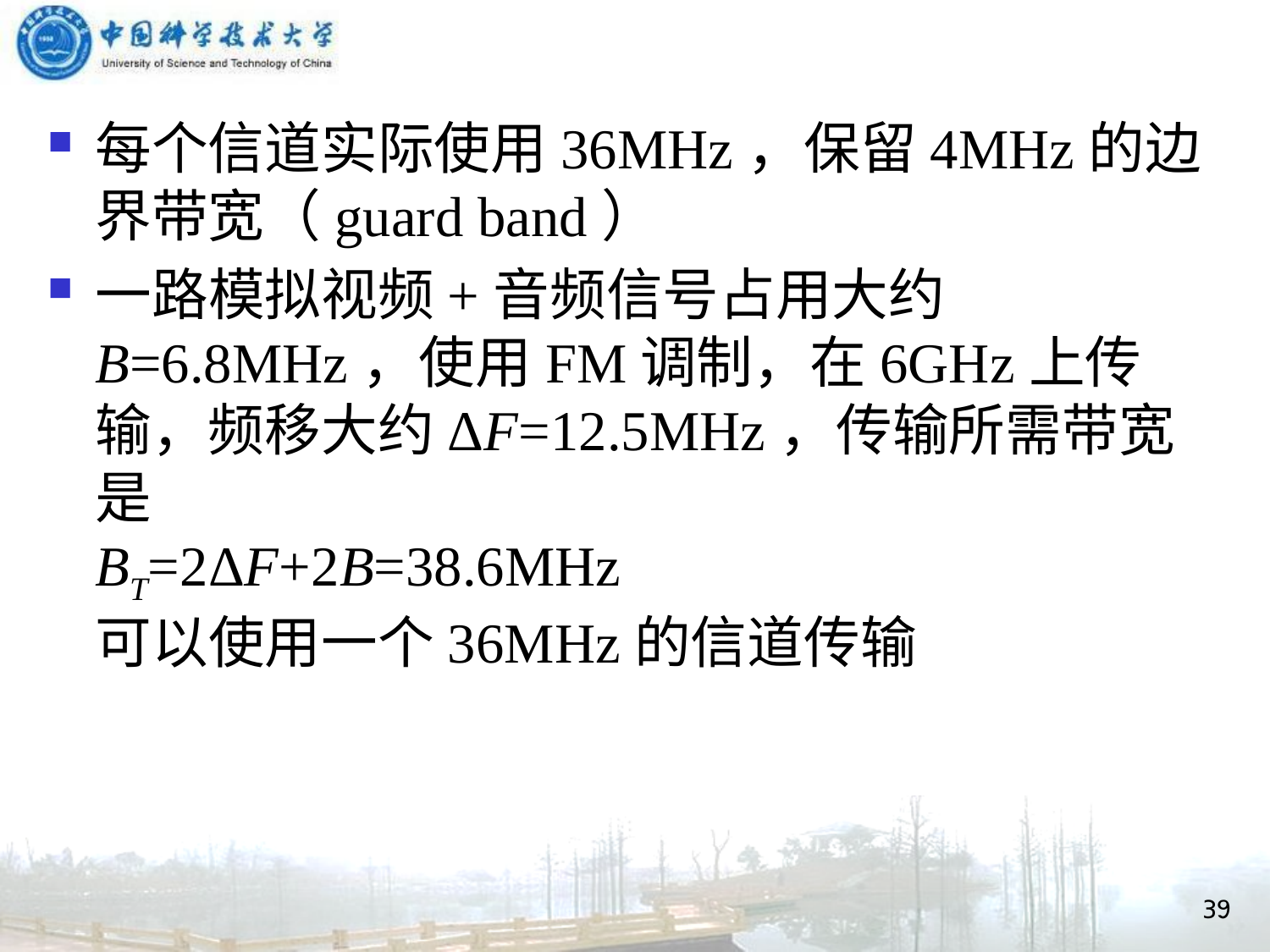

每个信道实际使用36MHz，保留4MHz的边界带宽（guard band）
一路模拟视频+音频信号占用大约B=6.8MHz，使用FM调制，在6GHz上传输，频移大约ΔF=12.5MHz，传输所需带宽是
BT=2ΔF+2B=38.6MHz
可以使用一个36MHz的信道传输
39